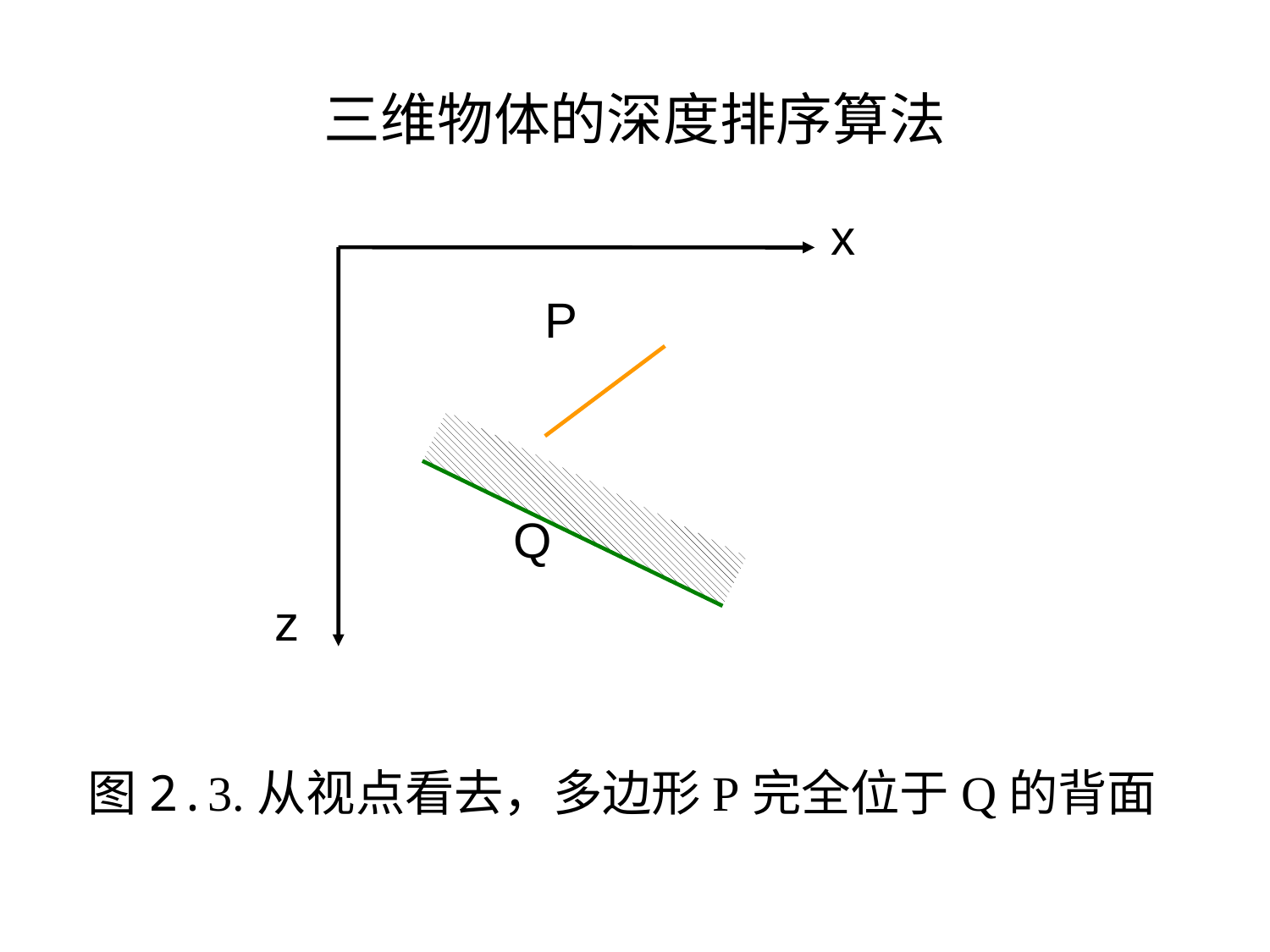

# 三维物体的深度排序算法
x

P

Q
z
图2.3.从视点看去，多边形P完全位于Q的背面